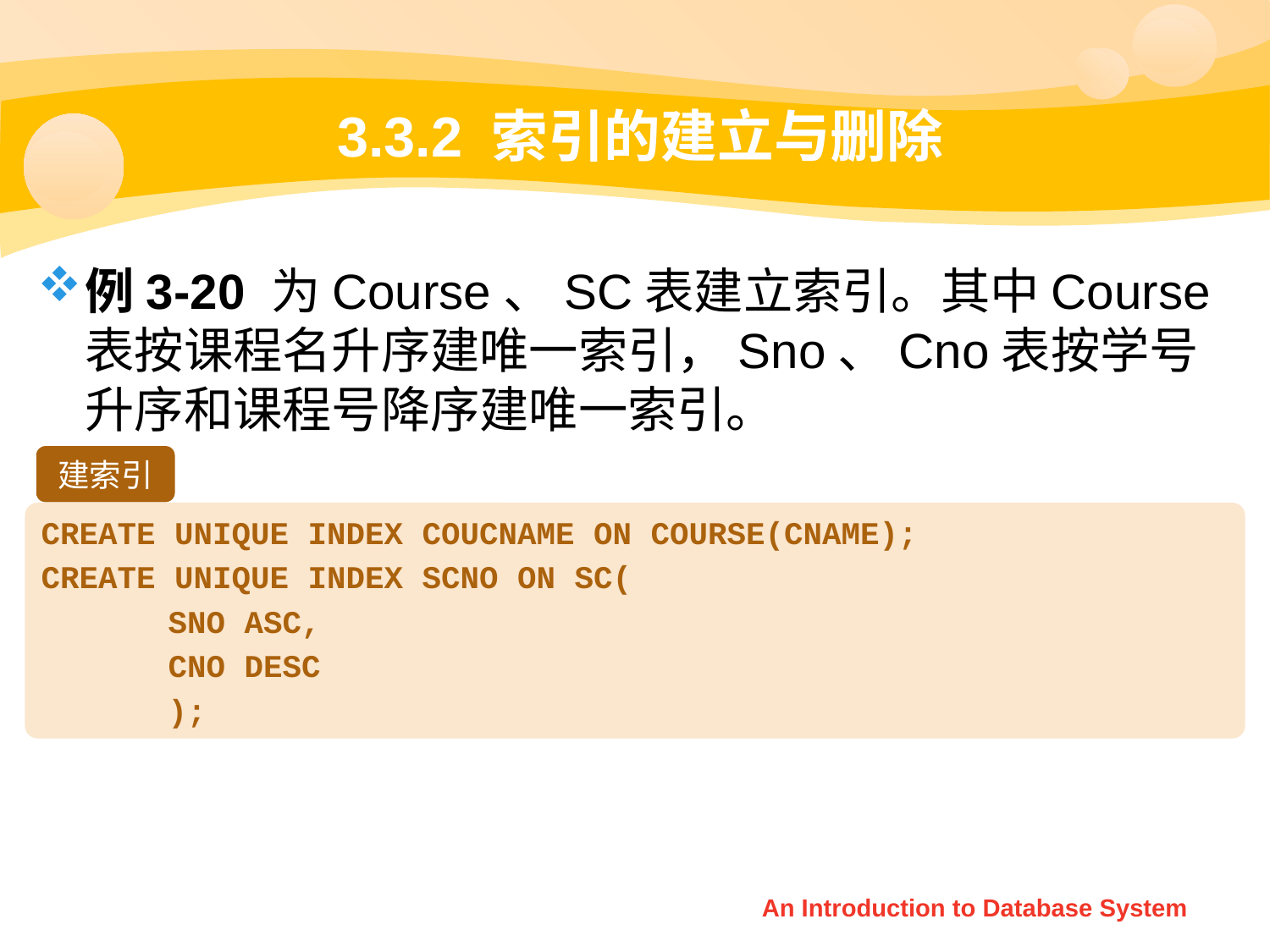

# 3.3.2 索引的建立与删除
例3-20 为Course、SC表建立索引。其中Course表按课程名升序建唯一索引，Sno、Cno表按学号升序和课程号降序建唯一索引。
建索引
CREATE UNIQUE INDEX COUCNAME ON COURSE(CNAME);
CREATE UNIQUE INDEX SCNO ON SC(
	SNO ASC,
	CNO DESC
	);
An Introduction to Database System